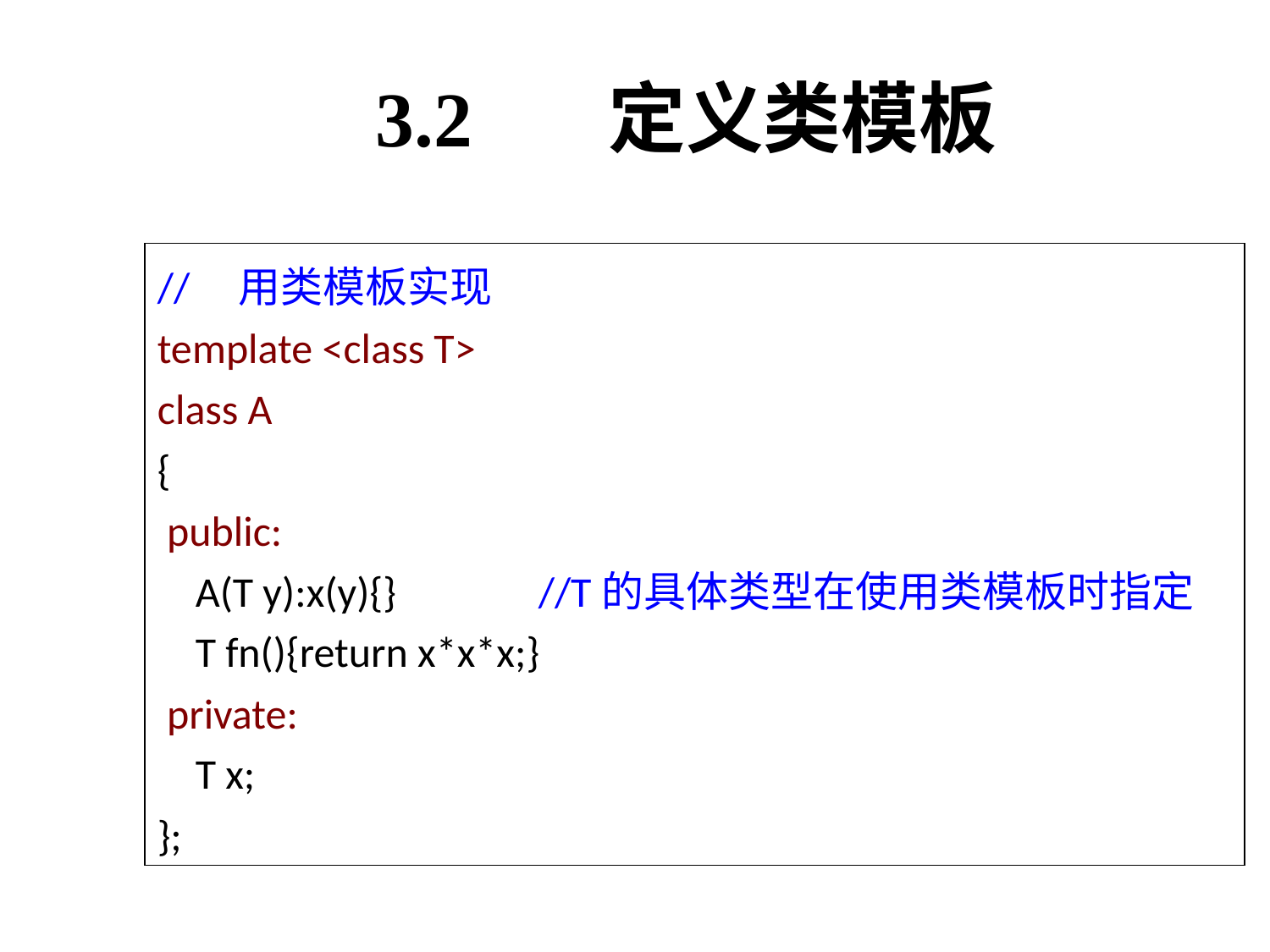

# 3.2      定义类模板
//    用类模板实现
template <class T>
class A
{
 public:
    A(T y):x(y){}  	//T的具体类型在使用类模板时指定
    T fn(){return x*x*x;}
 private:
    T x;
};